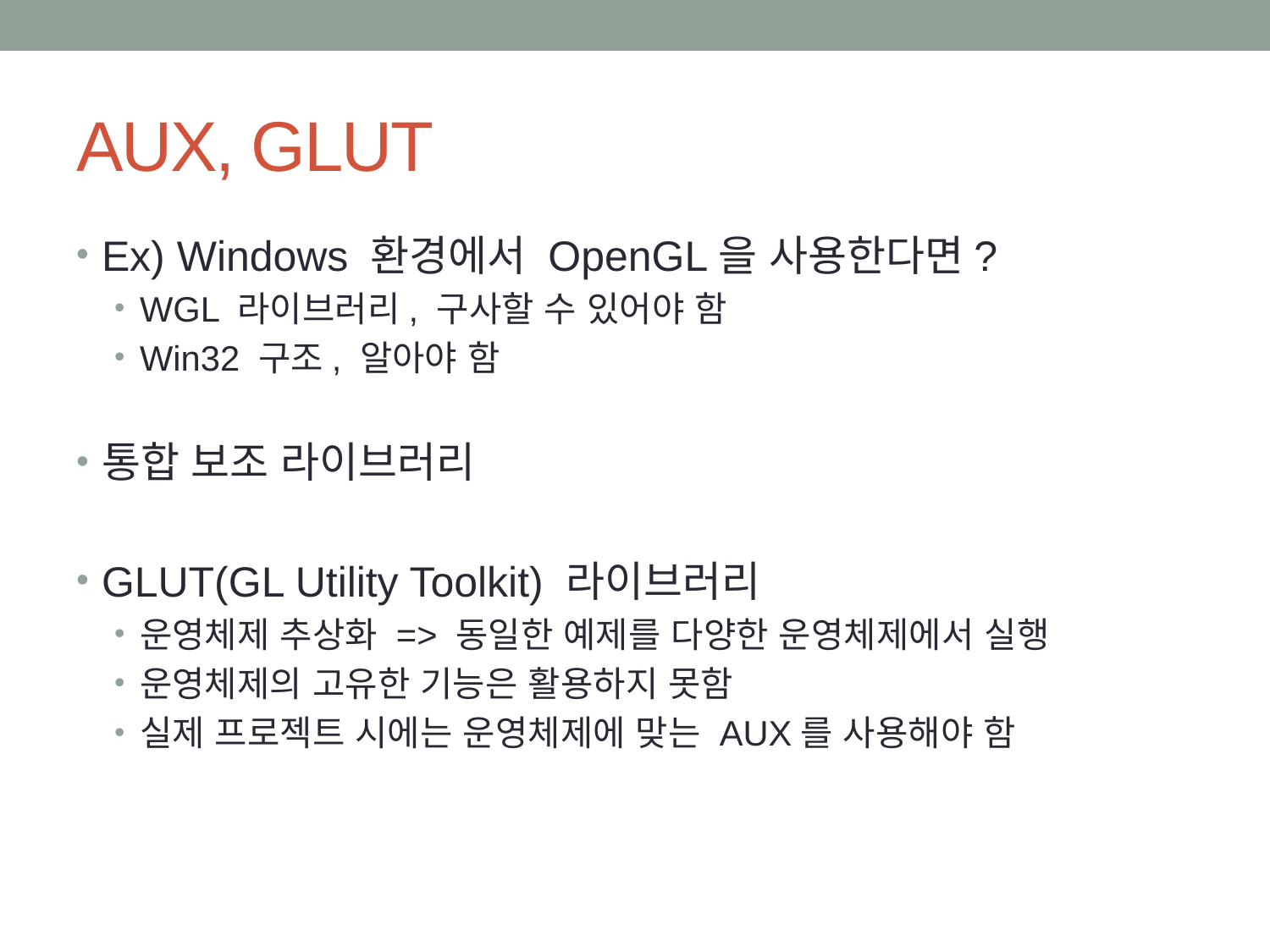

# AUX, GLUT
Ex) Windows 환경에서 OpenGL을 사용한다면?
WGL 라이브러리, 구사할 수 있어야 함
Win32 구조, 알아야 함

통합 보조 라이브러리

GLUT(GL Utility Toolkit) 라이브러리
운영체제 추상화 => 동일한 예제를 다양한 운영체제에서 실행
운영체제의 고유한 기능은 활용하지 못함
실제 프로젝트 시에는 운영체제에 맞는 AUX를 사용해야 함